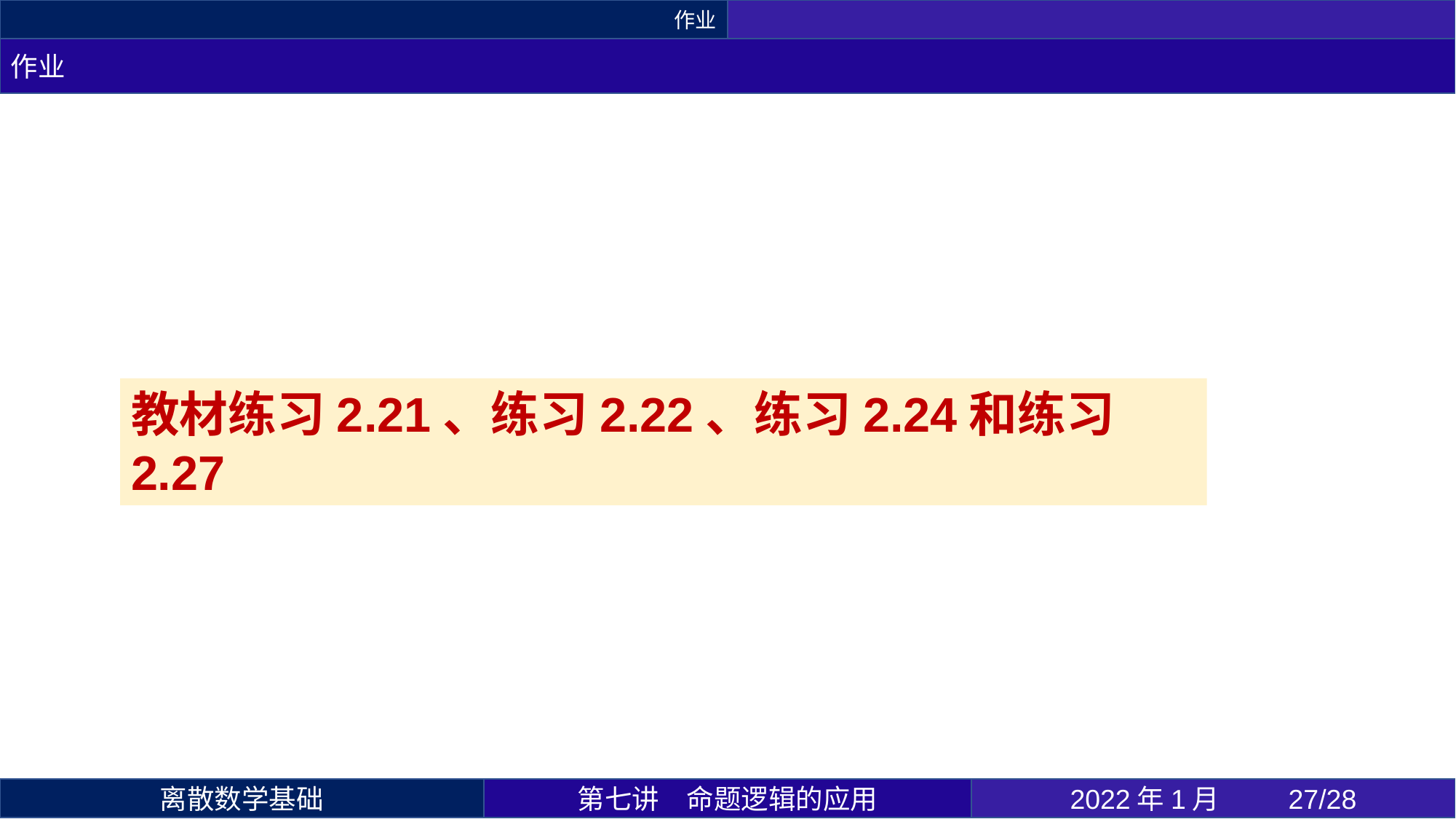

作业
作业
教材练习2.21、练习2.22、练习2.24和练习2.27
第七讲	命题逻辑的应用
2022年1月 	27/28
离散数学基础